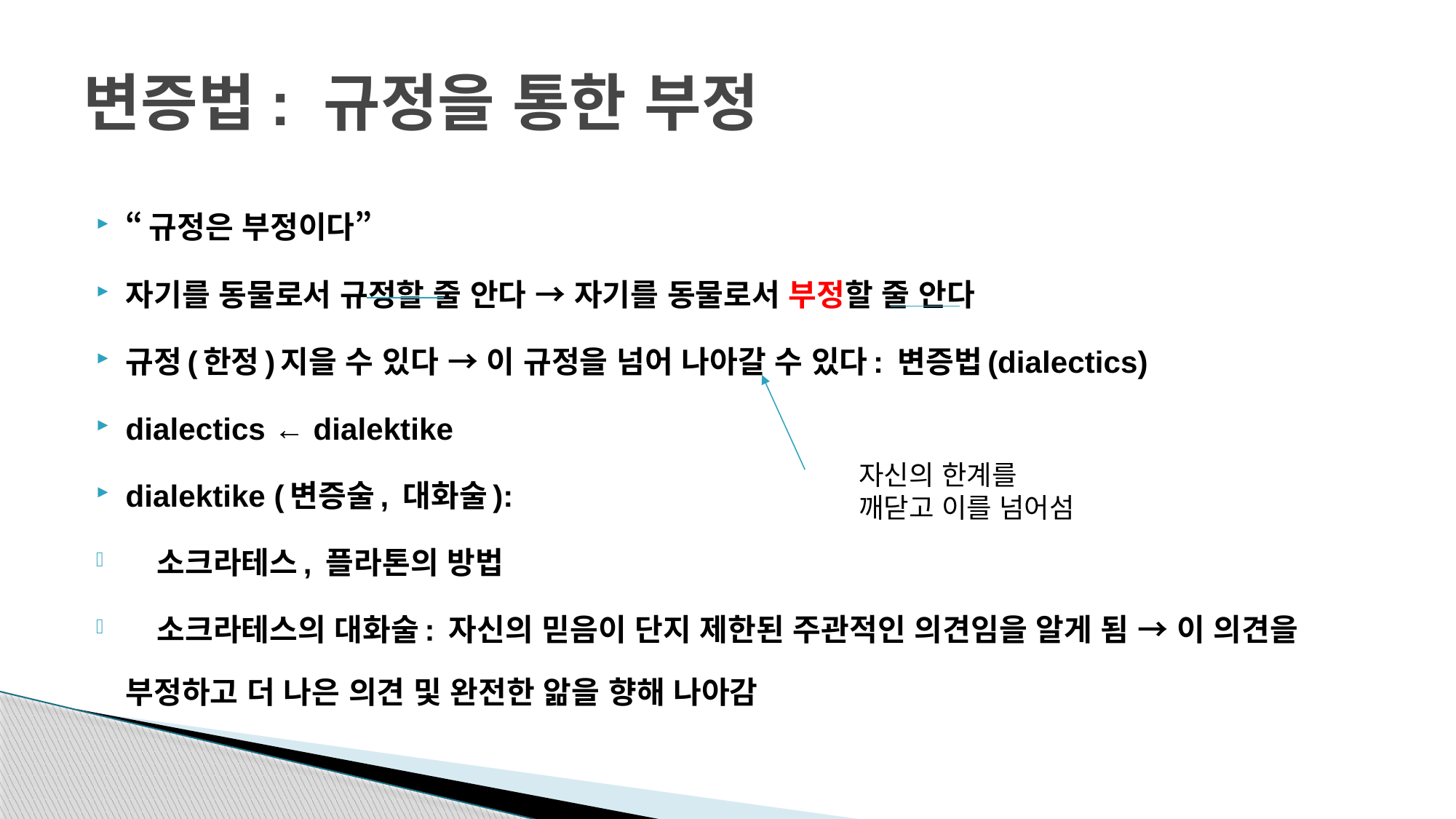

# 변증법: 규정을 통한 부정
“규정은 부정이다”
자기를 동물로서 규정할 줄 안다 → 자기를 동물로서 부정할 줄 안다
규정(한정)지을 수 있다 → 이 규정을 넘어 나아갈 수 있다: 변증법(dialectics)
dialectics ← dialektike
dialektike (변증술, 대화술):
   소크라테스, 플라톤의 방법
   소크라테스의 대화술: 자신의 믿음이 단지 제한된 주관적인 의견임을 알게 됨 → 이 의견을 부정하고 더 나은 의견 및 완전한 앎을 향해 나아감

자신의 한계를 깨닫고 이를 넘어섬